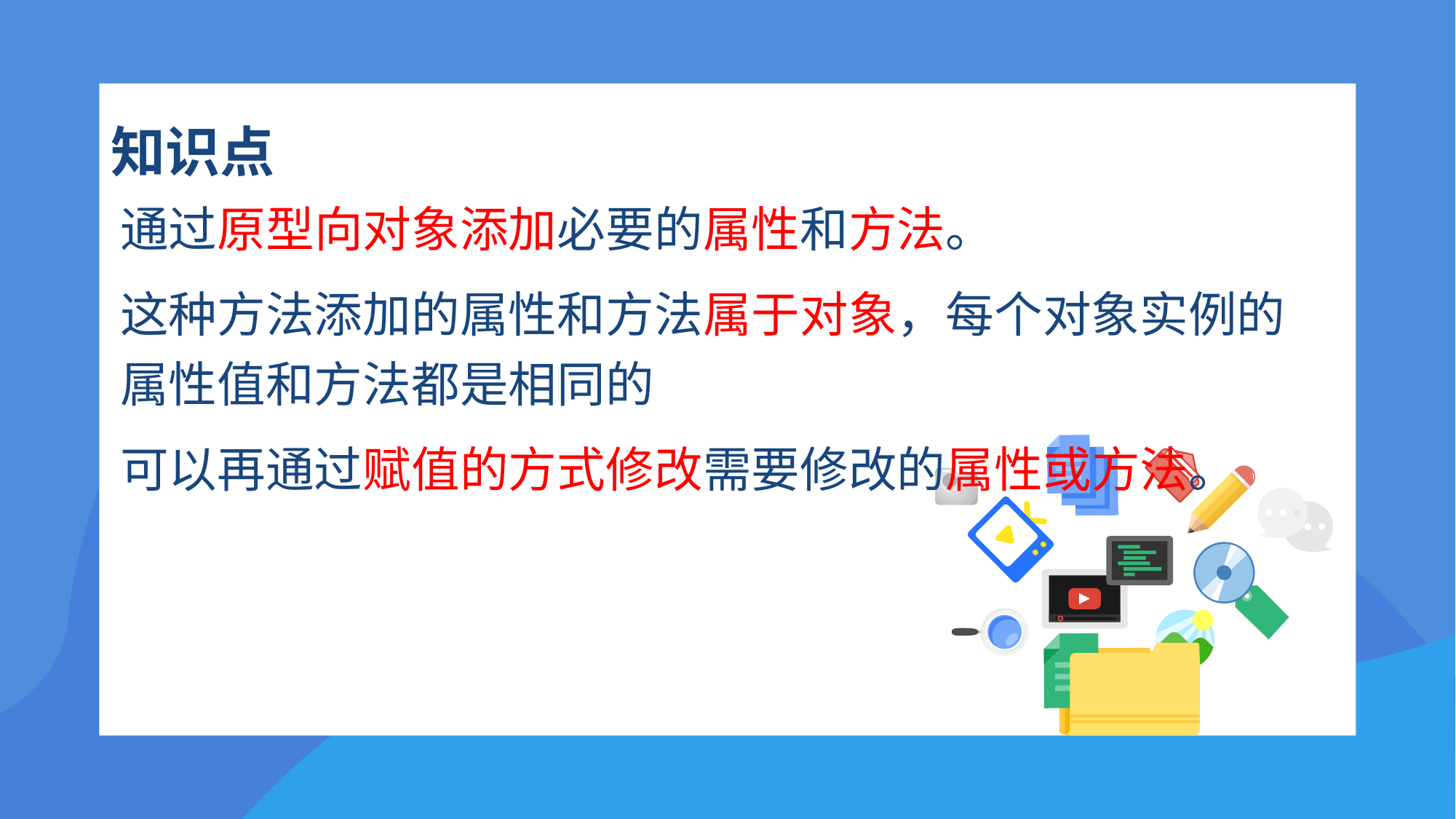

# 知识点
通过原型向对象添加必要的属性和方法。
这种方法添加的属性和方法属于对象，每个对象实例的属性值和方法都是相同的
可以再通过赋值的方式修改需要修改的属性或方法。